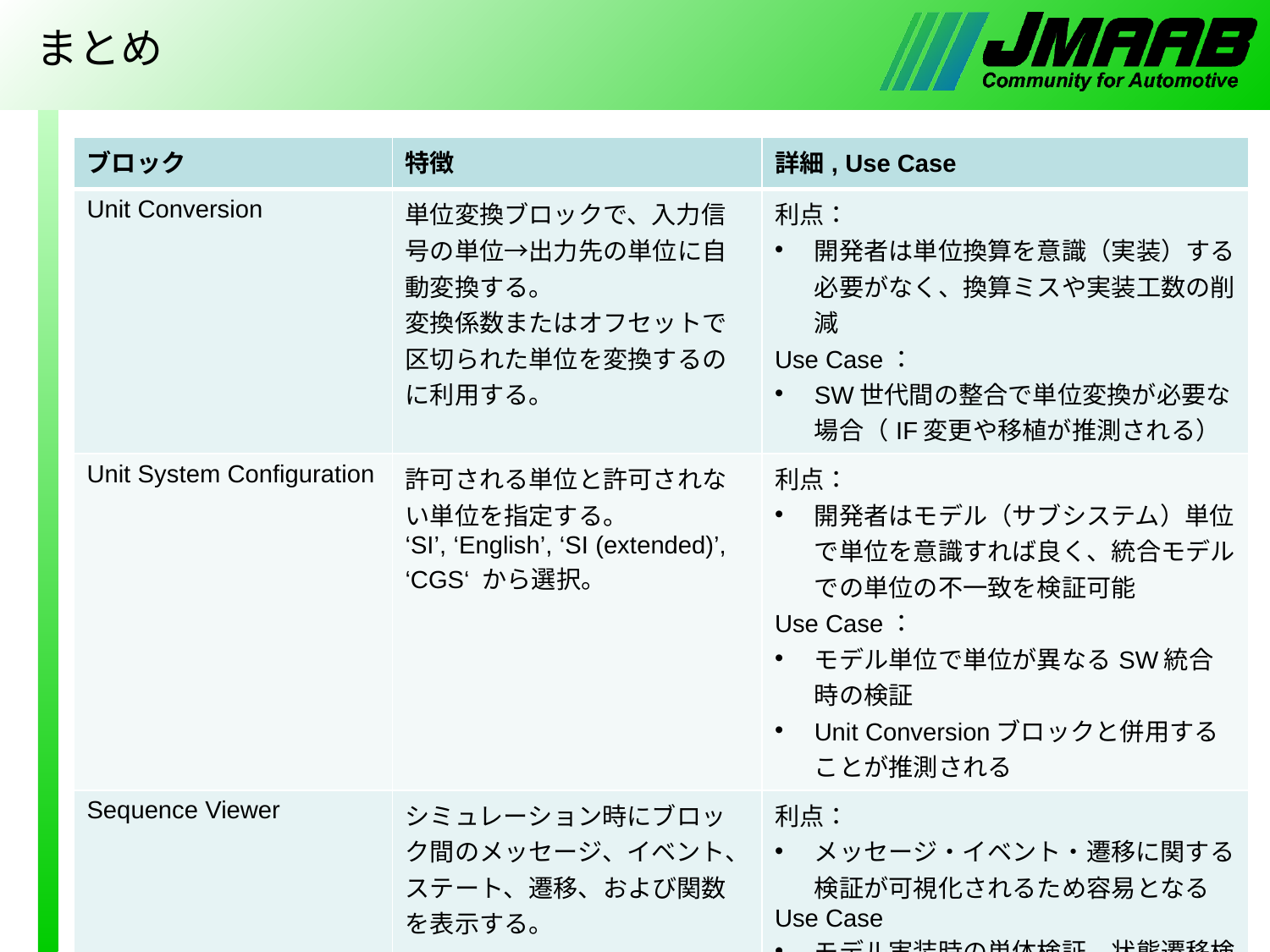

# まとめ
| ブロック | 特徴 | 詳細, Use Case |
| --- | --- | --- |
| Unit Conversion​ | 単位変換ブロックで、入力信号の単位→出力先の単位に自動変換する。 変換係数またはオフセットで区切られた単位を変換するのに利用する。 | 利点： 開発者は単位換算を意識（実装）する必要がなく、換算ミスや実装工数の削減 Use Case： SW世代間の整合で単位変換が必要な場合（IF変更や移植が推測される） |
| Unit System Configuration​ | 許可される単位と許可されない単位を指定する。 ‘SI’, ‘English’, ‘SI (extended)’, ‘CGS‘ から選択。 | 利点： 開発者はモデル（サブシステム）単位で単位を意識すれば良く、統合モデルでの単位の不一致を検証可能 Use Case： モデル単位で単位が異なるSW統合時の検証 Unit Conversionブロックと併用することが推測される |
| Sequence Viewer​​ | シミュレーション時にブロック間のメッセージ、イベント、ステート、遷移、および関数を表示する。 | 利点： メッセージ・イベント・遷移に関する検証が可視化されるため容易となる Use Case モデル実装時の単体検証、状態遷移検証、デバッグ解析 |